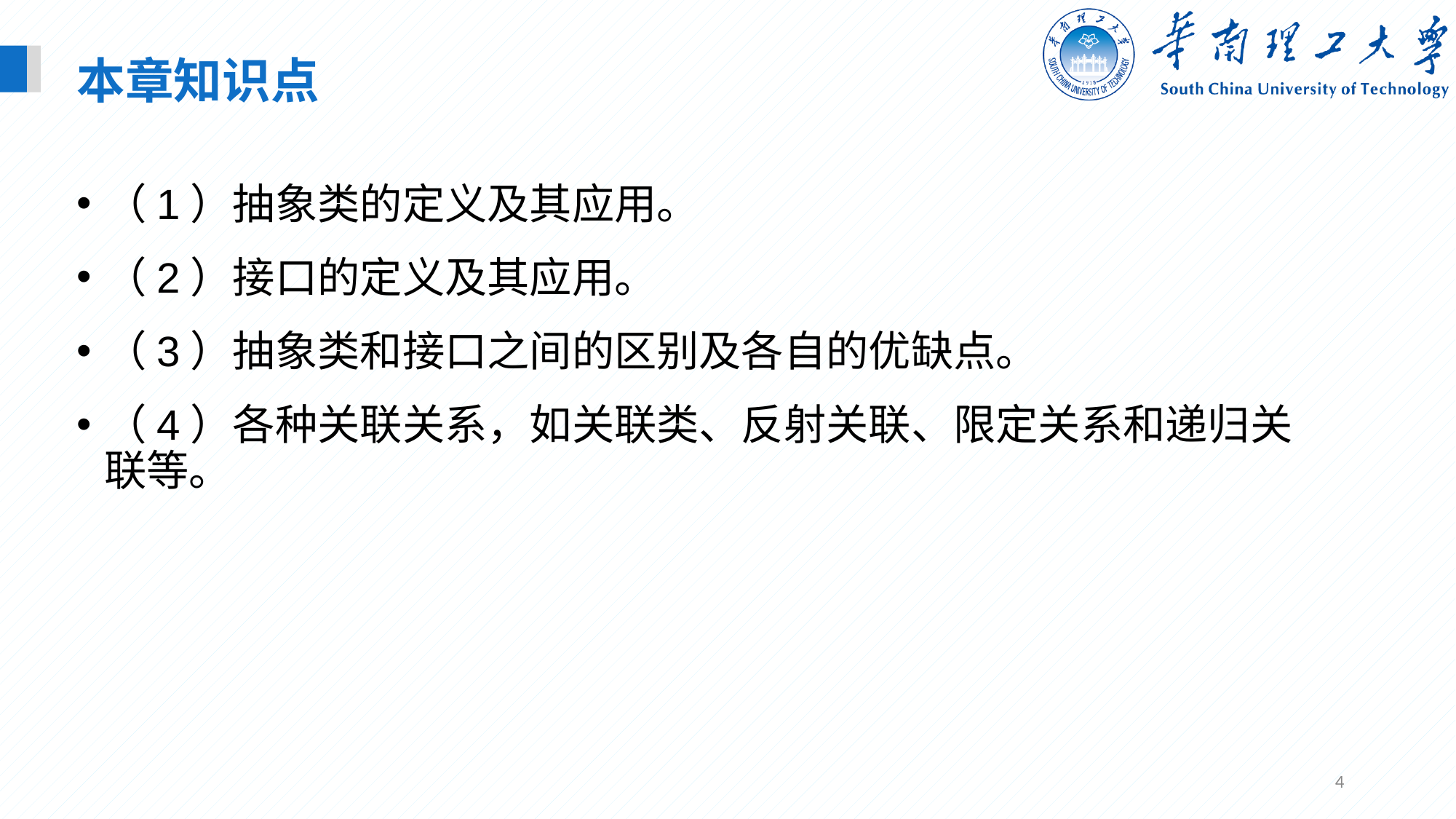

本章知识点
（1）抽象类的定义及其应用。
（2）接口的定义及其应用。
（3）抽象类和接口之间的区别及各自的优缺点。
（4）各种关联关系，如关联类、反射关联、限定关系和递归关联等。

4